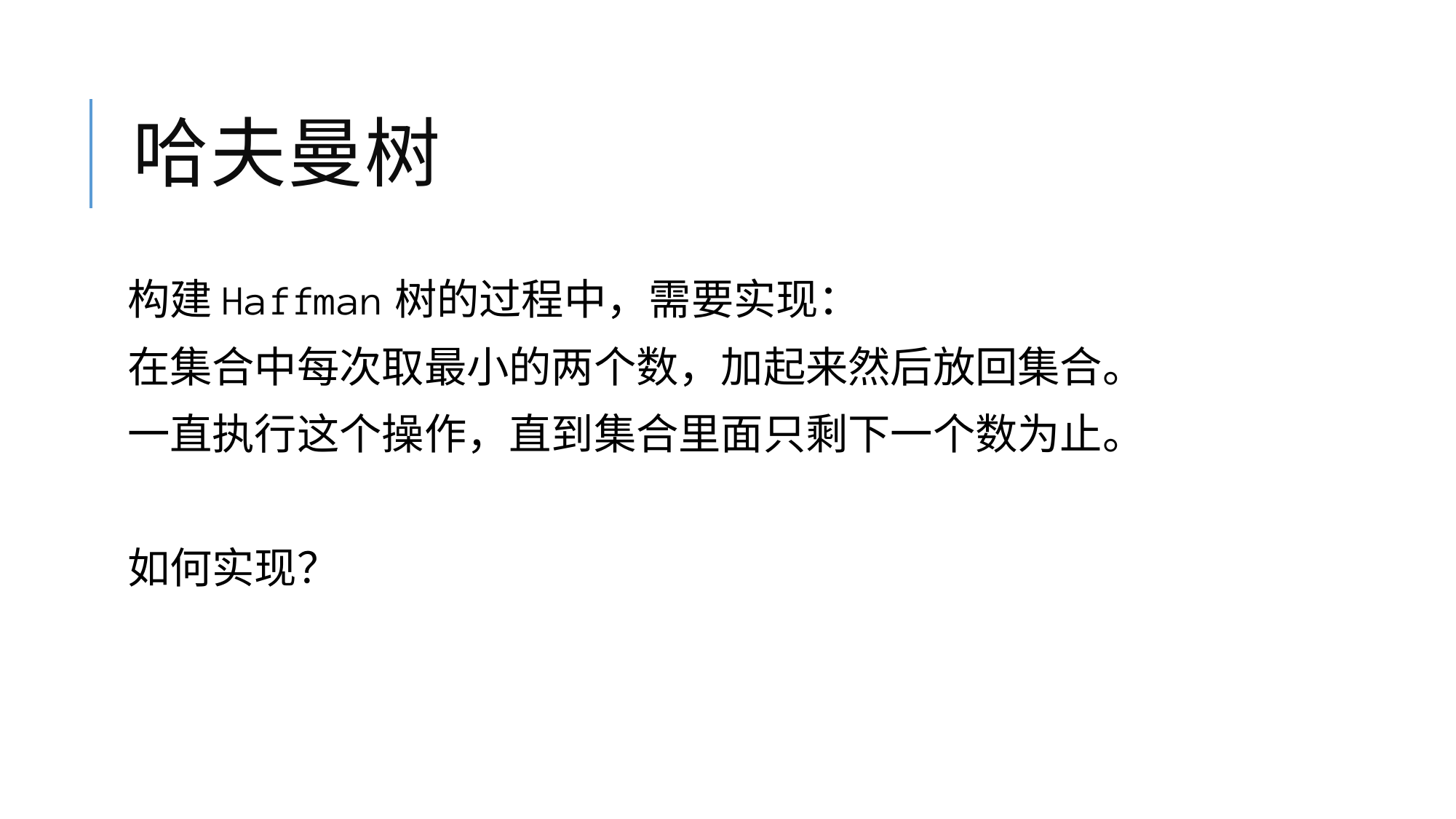

# 哈夫曼树
构建Haffman树的过程中，需要实现：
在集合中每次取最小的两个数，加起来然后放回集合。
一直执行这个操作，直到集合里面只剩下一个数为止。

如何实现？